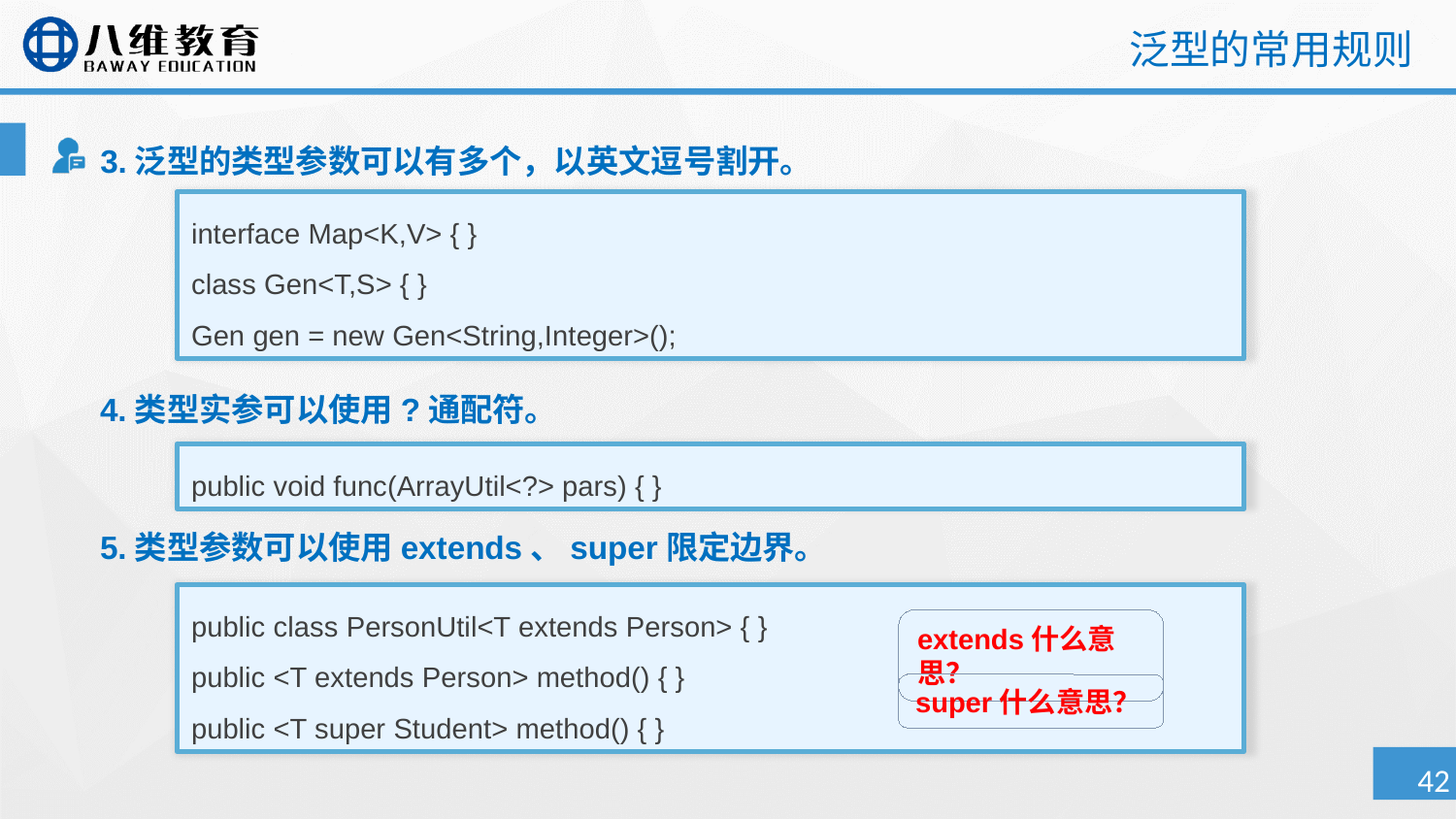

# 泛型的常用规则
3.泛型的类型参数可以有多个，以英文逗号割开。
interface Map<K,V> { }
class Gen<T,S> { }
Gen gen = new Gen<String,Integer>();
4.类型实参可以使用?通配符。
public void func(ArrayUtil<?> pars) { }
5.类型参数可以使用extends、super限定边界。
public class PersonUtil<T extends Person> { }
public <T extends Person> method() { }
public <T super Student> method() { }
extends什么意思？
super什么意思？